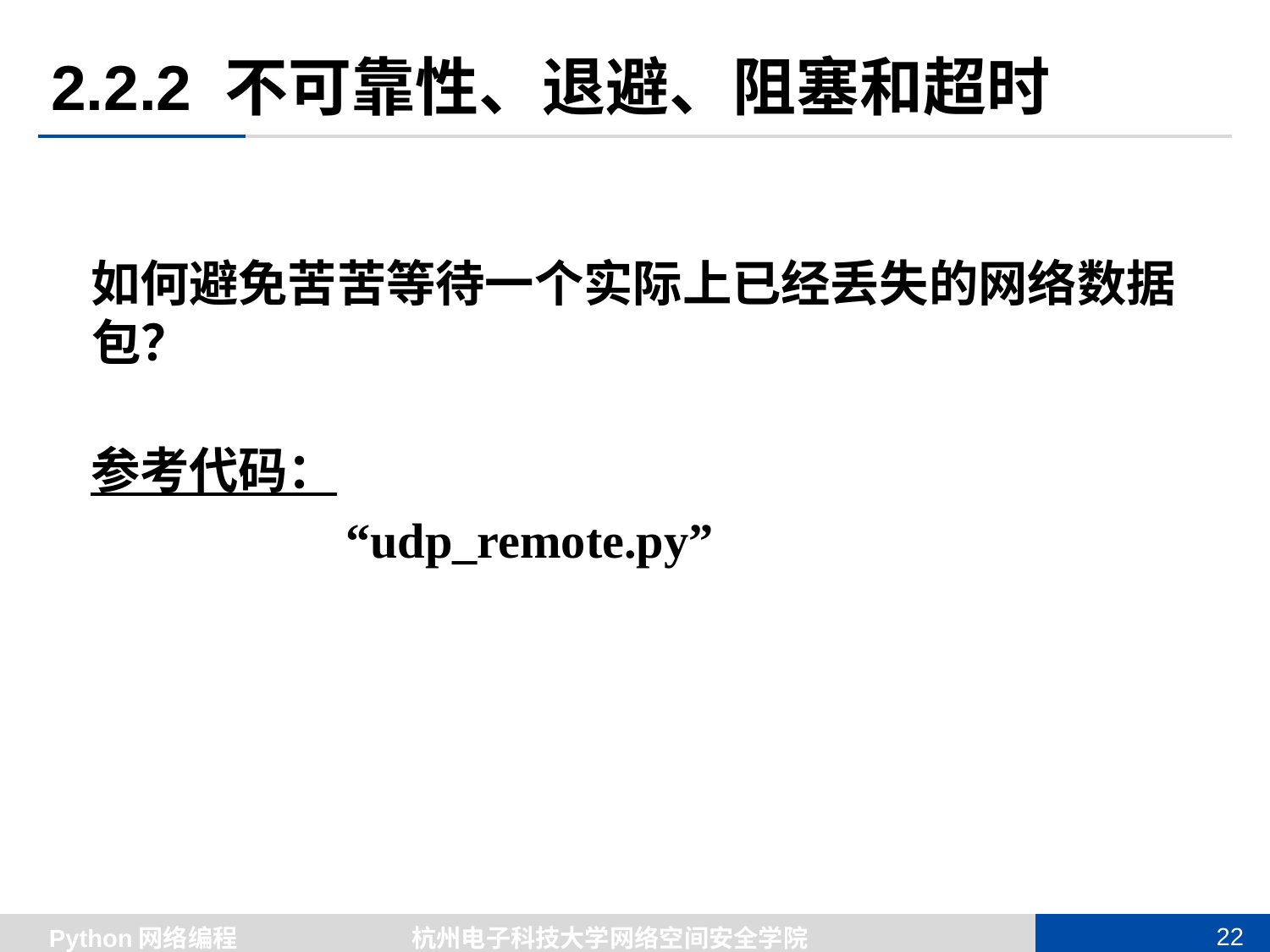

# 2.2.2 不可靠性、退避、阻塞和超时

如何避免苦苦等待一个实际上已经丢失的网络数据包？

参考代码：
			“udp_remote.py”